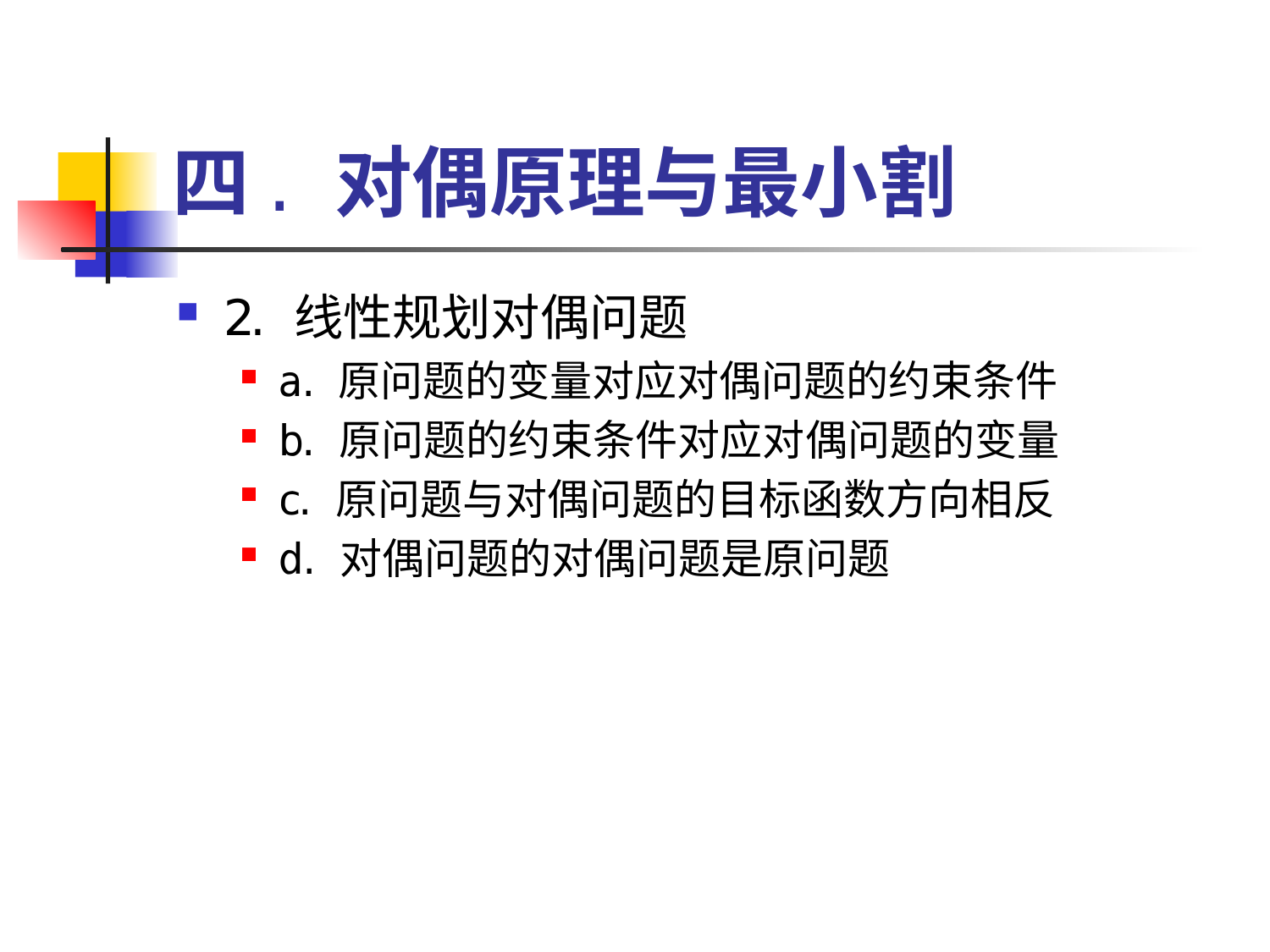

# 四. 对偶原理与最小割
2. 线性规划对偶问题
a. 原问题的变量对应对偶问题的约束条件
b. 原问题的约束条件对应对偶问题的变量
c. 原问题与对偶问题的目标函数方向相反
d. 对偶问题的对偶问题是原问题